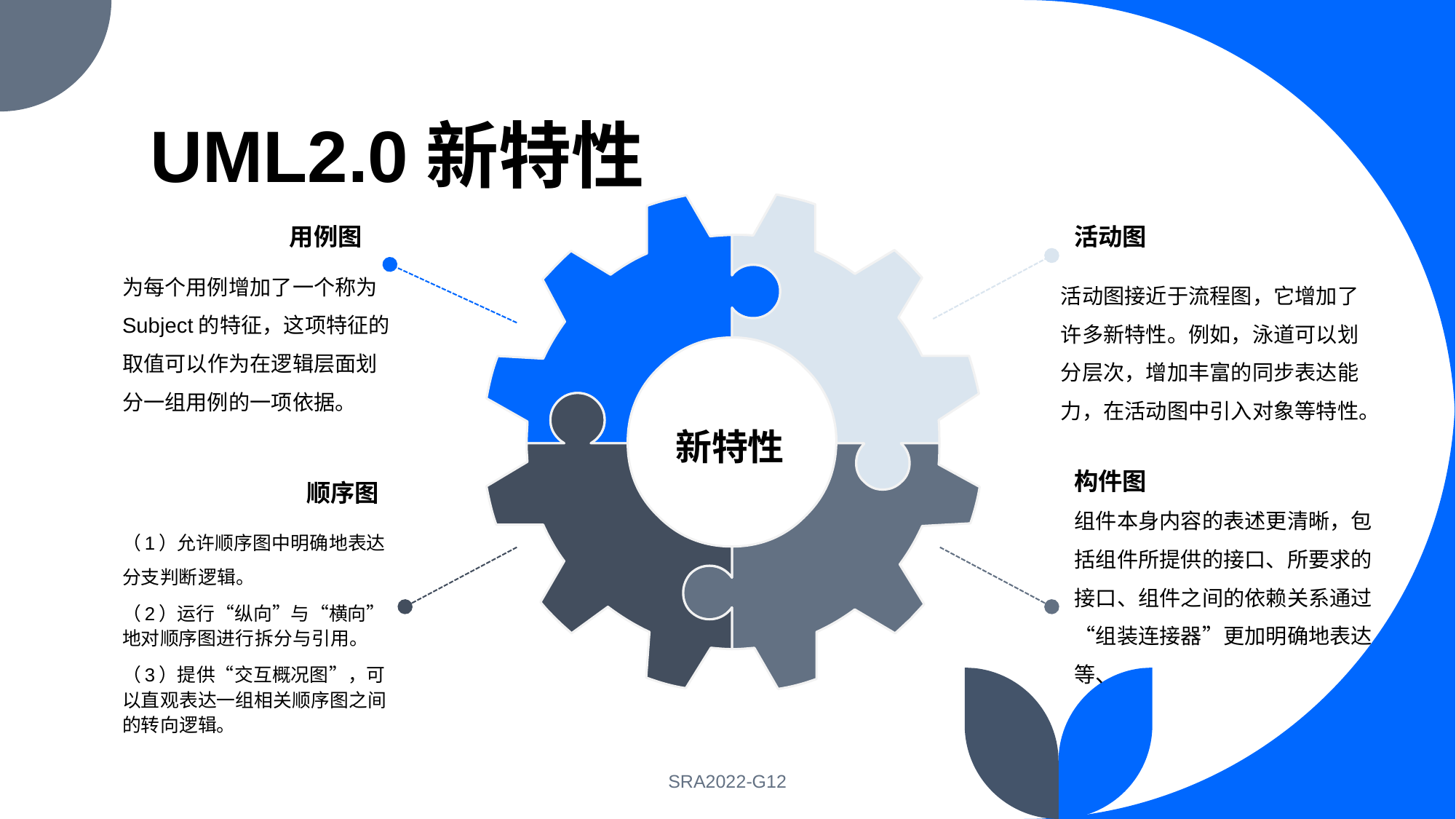

# UML2.0新特性

活动图
用例图

新特性

构件图
顺序图
为每个用例增加了一个称为Subject的特征，这项特征的取值可以作为在逻辑层面划分一组用例的一项依据。

活动图接近于流程图，它增加了许多新特性。例如，泳道可以划分层次，增加丰富的同步表达能力，在活动图中引入对象等特性。
组件本身内容的表述更清晰，包括组件所提供的接口、所要求的接口、组件之间的依赖关系通过“组装连接器”更加明确地表达等、
（1）允许顺序图中明确地表达分支判断逻辑。
（2）运行“纵向”与“横向”地对顺序图进行拆分与引用。
（3）提供“交互概况图”，可以直观表达一组相关顺序图之间的转向逻辑。

SRA2022-G12
19